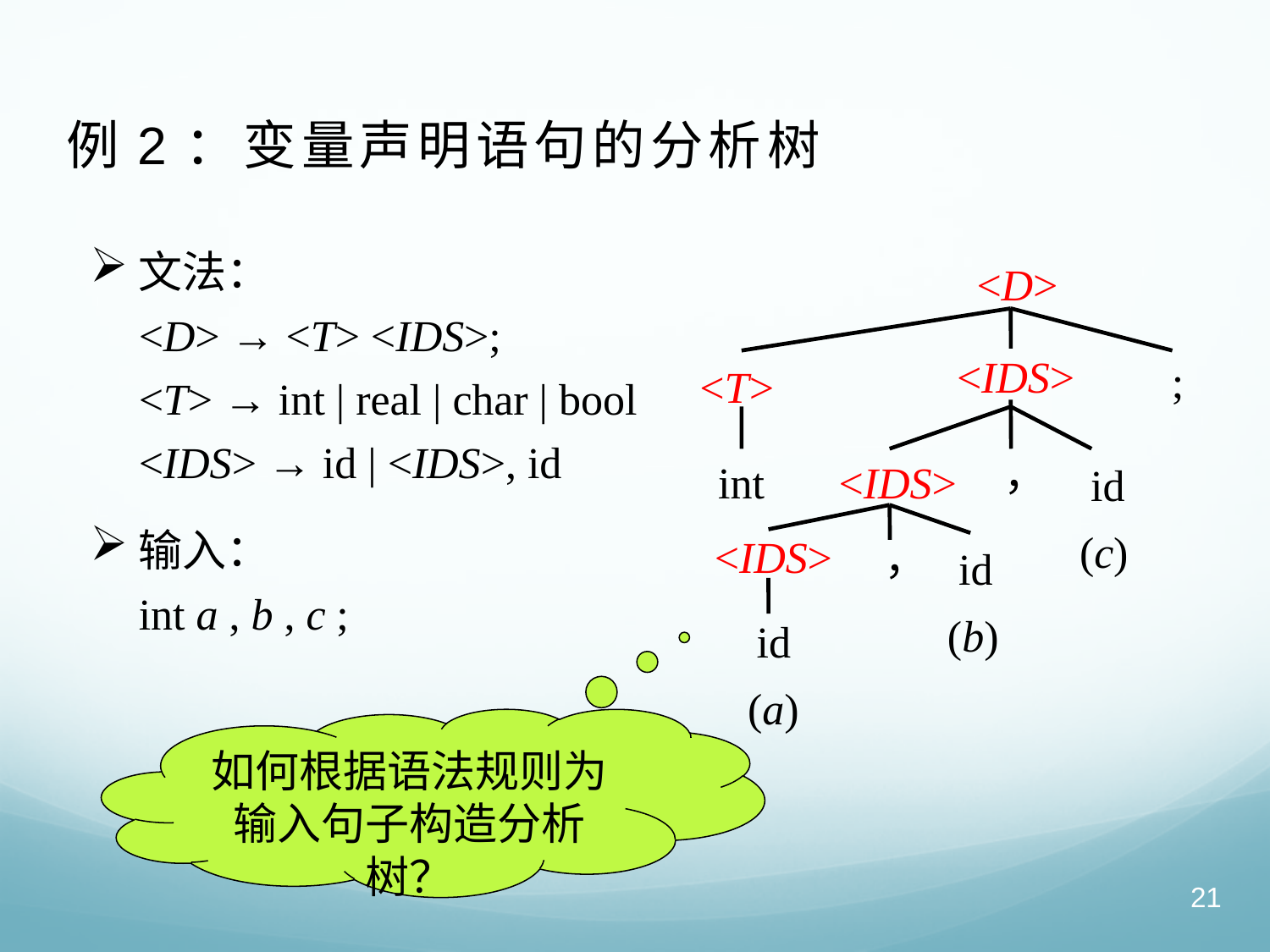

# 例2：变量声明语句的分析树
文法：
<D> → <T> <IDS>;
<T> → int | real | char | bool
<IDS> → id | <IDS>, id
输入：
int a , b , c ;
<D>

<IDS>
<T>
;

，
int
<IDS>
 id
(c)

<IDS>
，
 id
(b)

 id
(a)
如何根据语法规则为输入句子构造分析树？
21